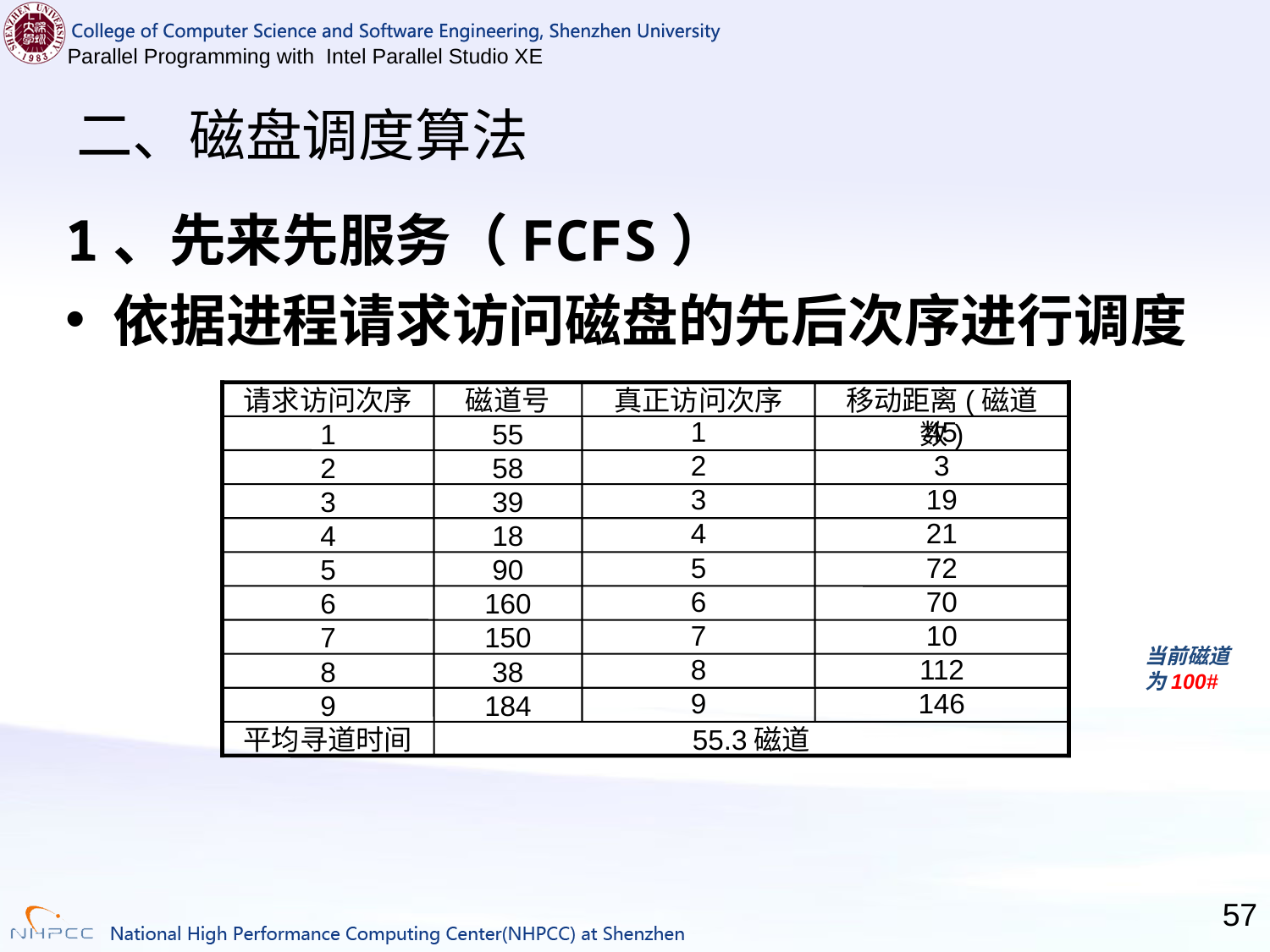

# 二、磁盘调度算法
1、先来先服务（FCFS）
依据进程请求访问磁盘的先后次序进行调度
请求访问次序

磁道号

真正访问次序

移动距离(磁道数)

1

55
2

58
3

39
4

18
5

90
6

160
7

150
8

38
9

184
平均寻道时间

55.3磁道

1
45
2
3
3
19
4
21
5
72
6
70
7
10
8
112
9
146
当前磁道为100#
57